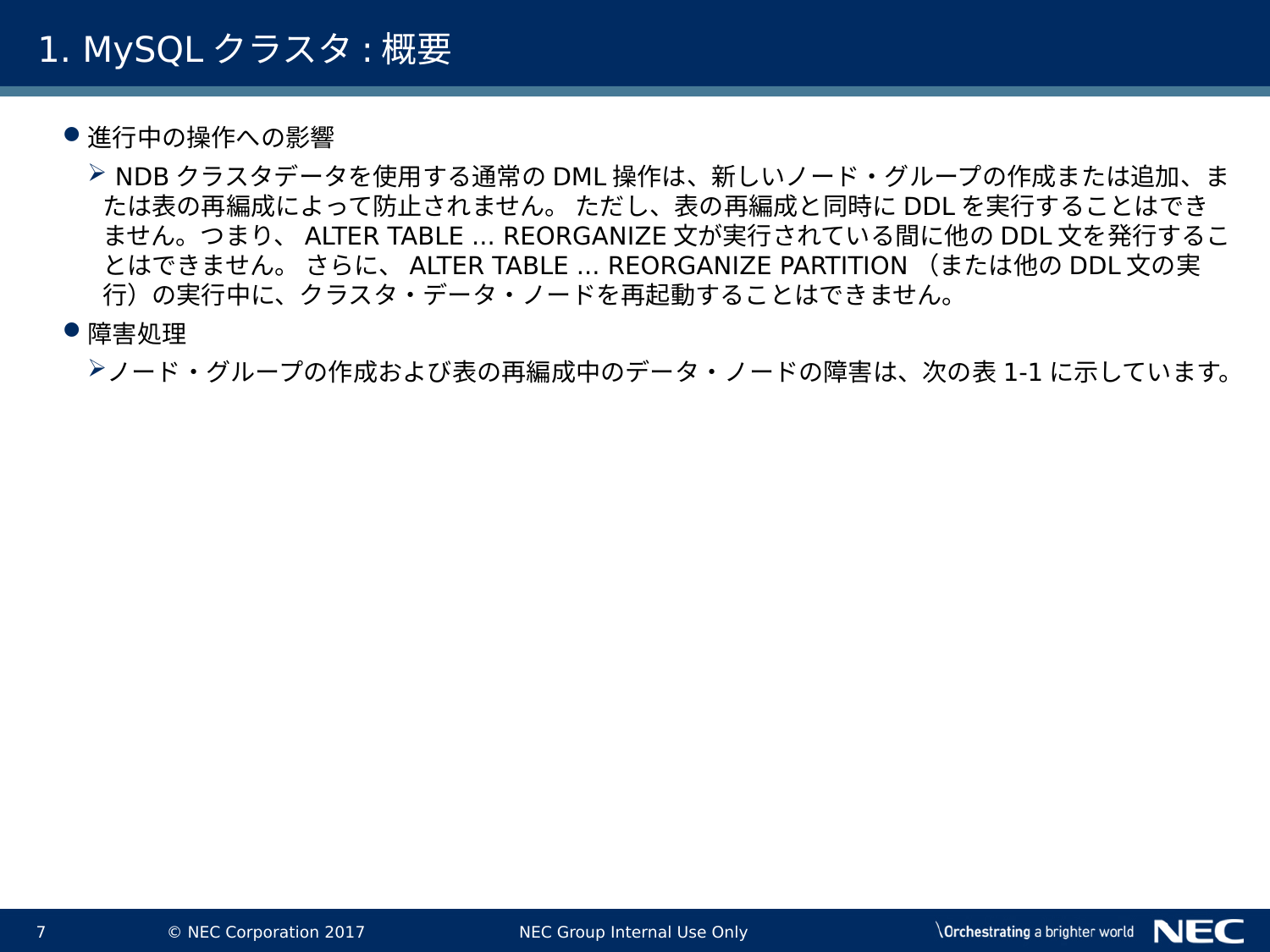

# 1. MySQLクラスタ:概要
進行中の操作への影響
 NDBクラスタデータを使用する通常のDML操作は、新しいノード・グループの作成または追加、または表の再編成によって防止されません。 ただし、表の再編成と同時にDDLを実行することはできません。つまり、ALTER TABLE ... REORGANIZE文が実行されている間に他のDDL文を発行することはできません。 さらに、ALTER TABLE ... REORGANIZE PARTITION（または他のDDL文の実行）の実行中に、クラスタ・データ・ノードを再起動することはできません。
障害処理
ノード・グループの作成および表の再編成中のデータ・ノードの障害は、次の表1-1に示しています。